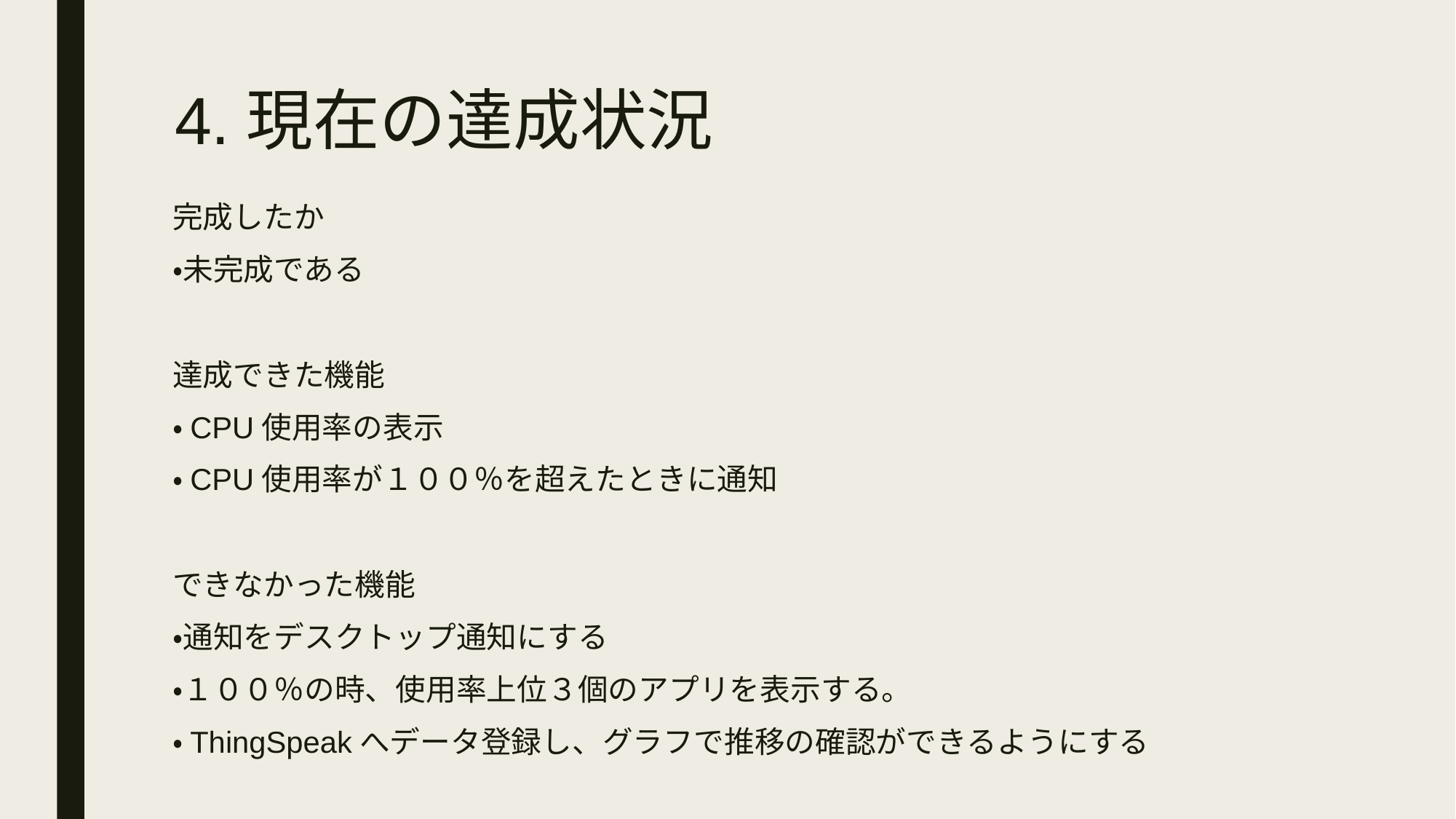

# 4.現在の達成状況
完成したか
・未完成である

達成できた機能
・CPU使用率の表示
・CPU使用率が１００％を超えたときに通知

できなかった機能
・通知をデスクトップ通知にする
・１００％の時、使用率上位３個のアプリを表示する。
・ThingSpeakへデータ登録し、グラフで推移の確認ができるようにする